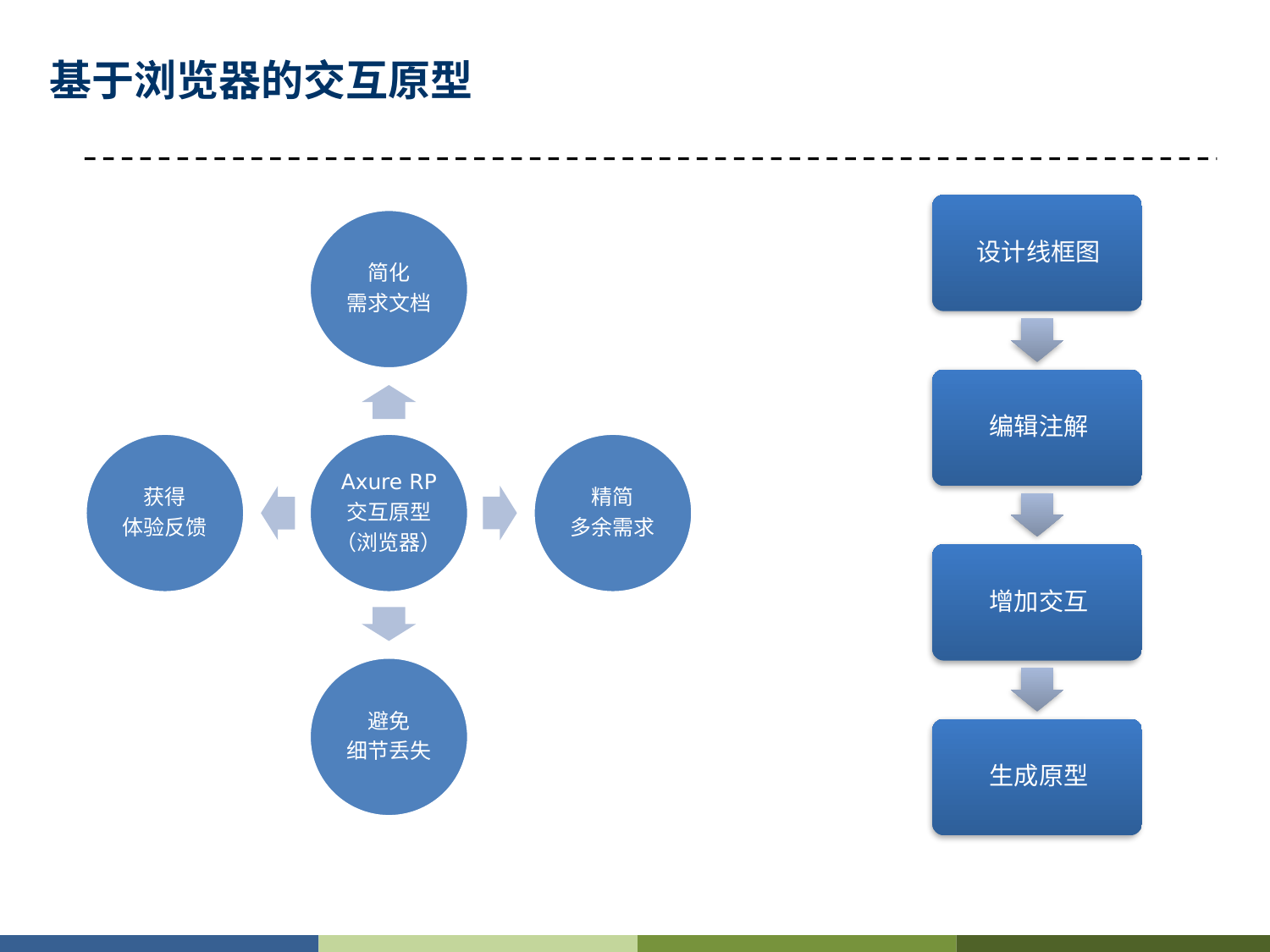

# 基于浏览器的交互原型
Axure RP
交互原型
（浏览器）

简化
需求文档

精简
多余需求

避免
细节丢失

获得
体验反馈
设计线框图

编辑注解

增加交互

生成原型